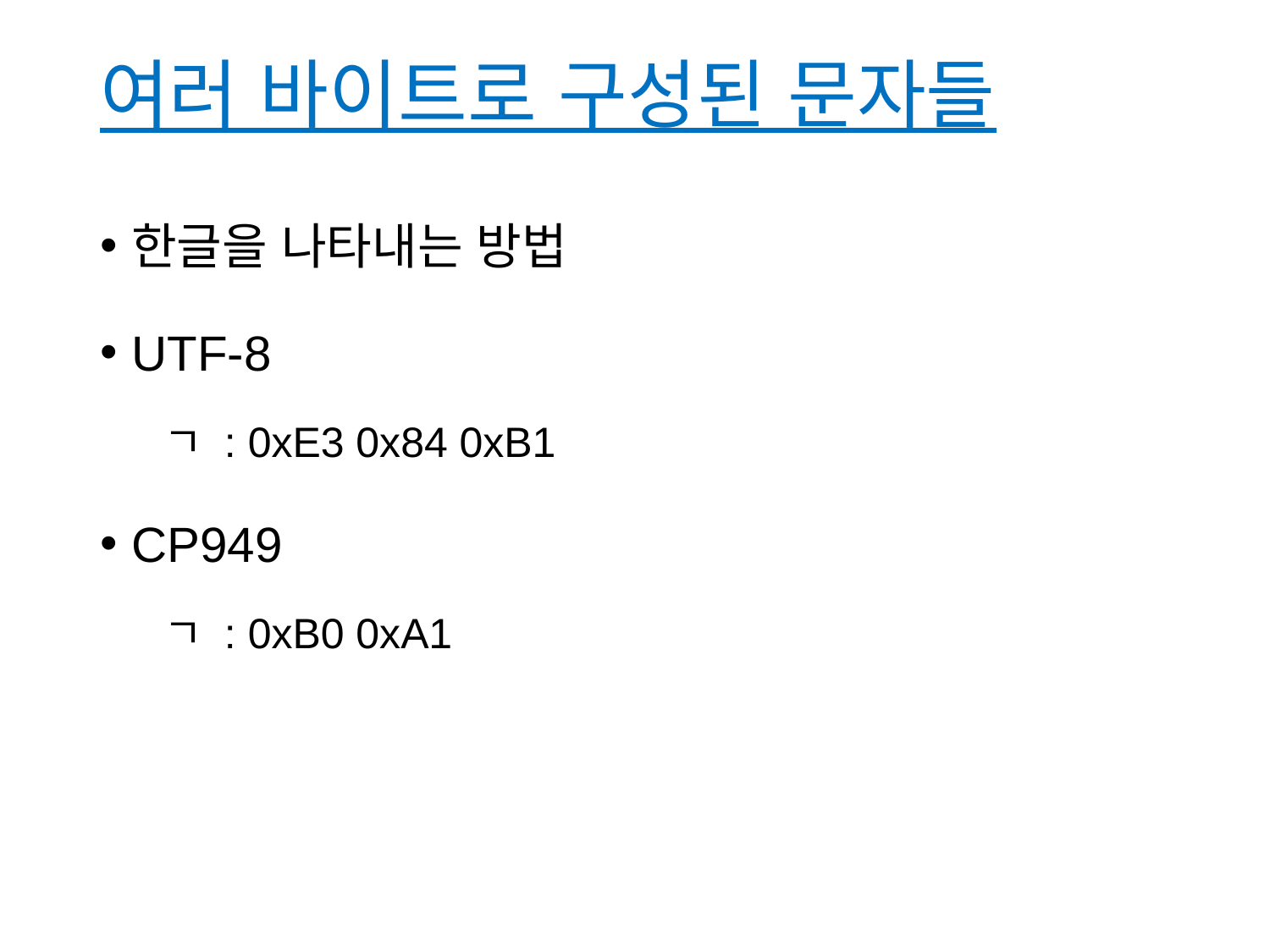

# 여러 바이트로 구성된 문자들
한글을 나타내는 방법
UTF-8
ㄱ : 0xE3 0x84 0xB1
CP949
ㄱ : 0xB0 0xA1